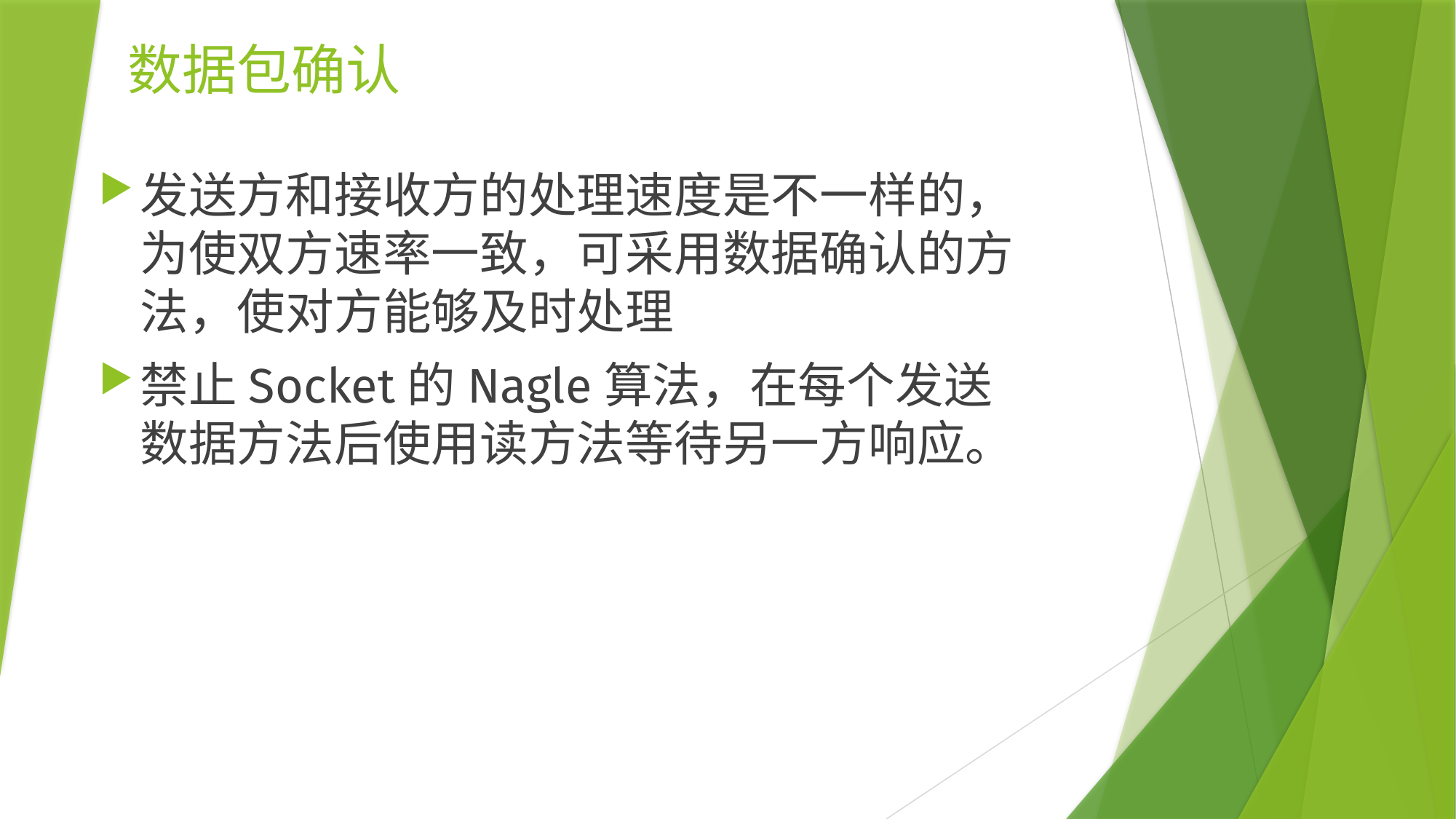

数据包确认
发送方和接收方的处理速度是不一样的，为使双方速率一致，可采用数据确认的方法，使对方能够及时处理
禁止Socket的Nagle算法，在每个发送数据方法后使用读方法等待另一方响应。